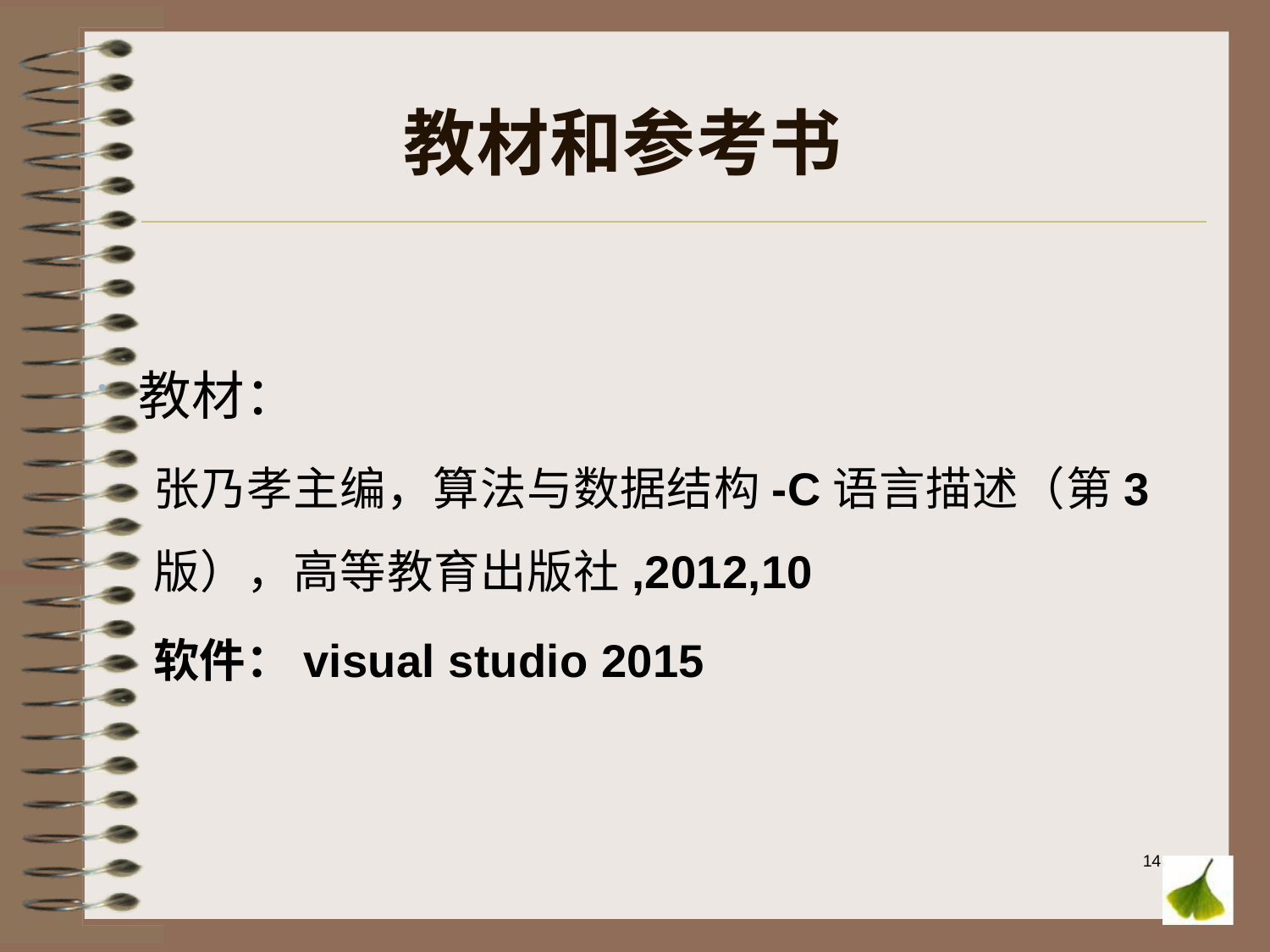

# 教材和参考书
教材：
张乃孝主编，算法与数据结构-C语言描述（第3版），高等教育出版社,2012,10
软件：visual studio 2015
14